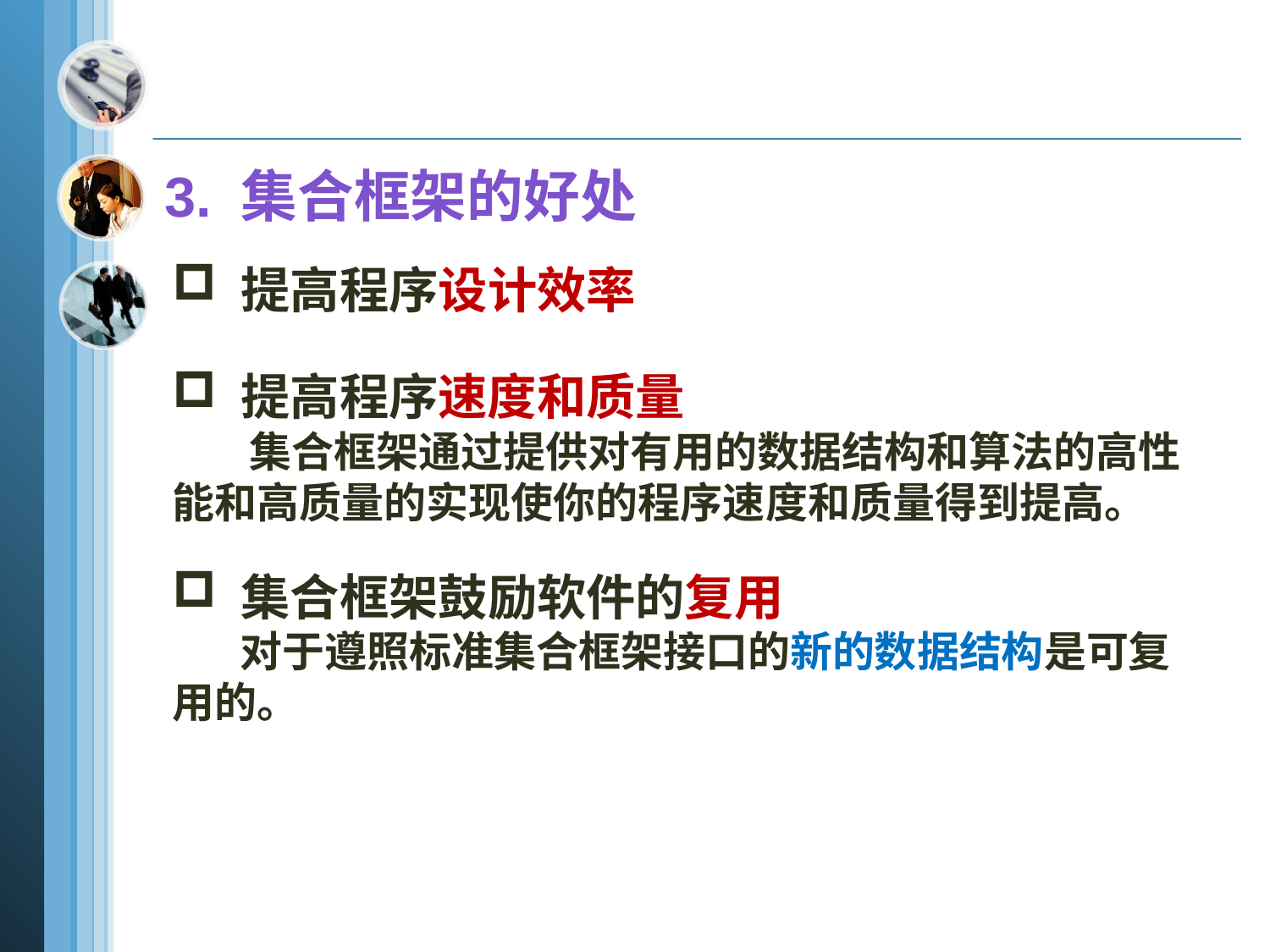

3. 集合框架的好处
 提高程序设计效率
 提高程序速度和质量
       集合框架通过提供对有用的数据结构和算法的高性能和高质量的实现使你的程序速度和质量得到提高。
 集合框架鼓励软件的复用
      对于遵照标准集合框架接口的新的数据结构是可复用的。